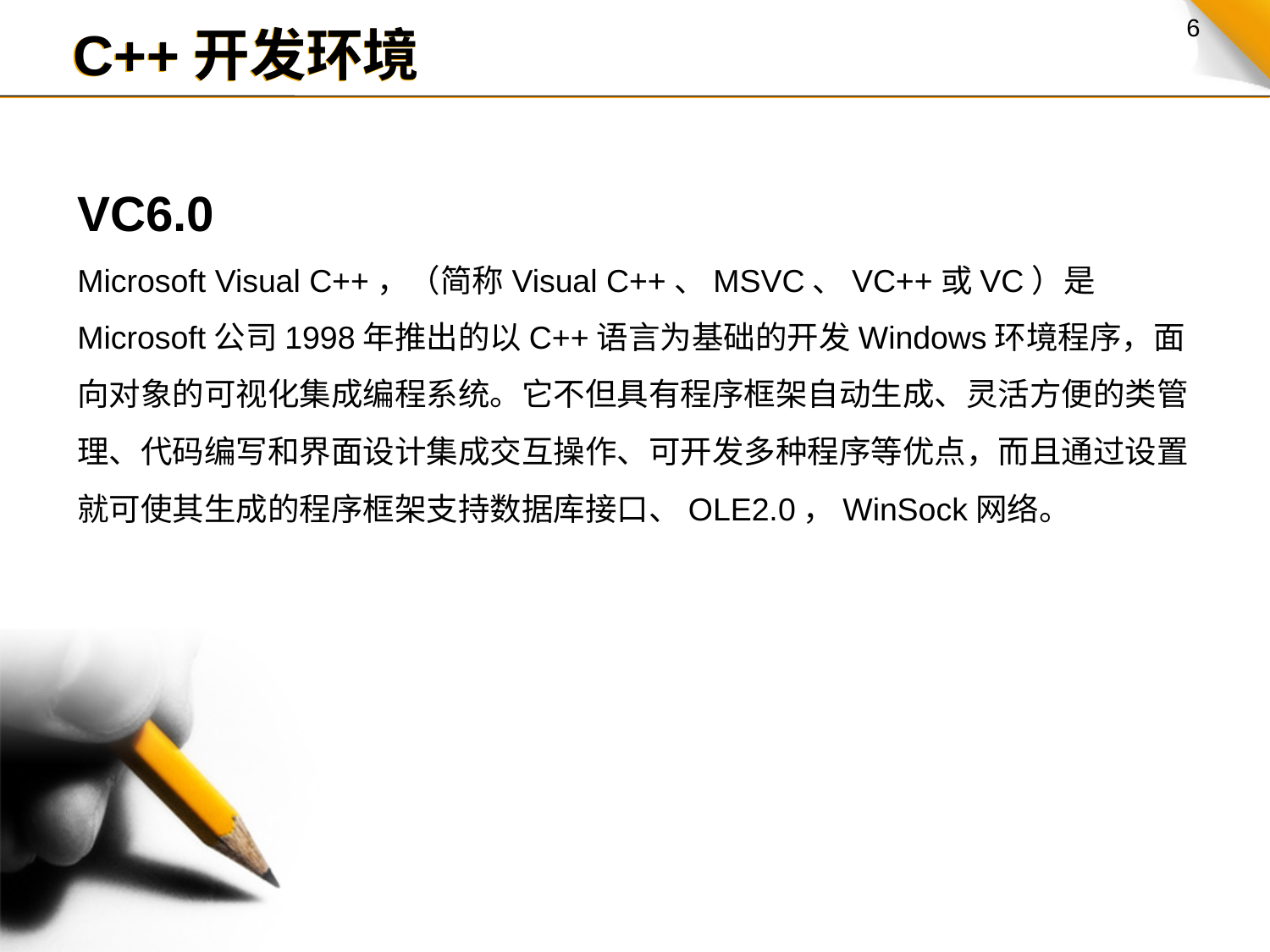

C++开发环境
VC6.0
Microsoft Visual C++，（简称Visual C++、MSVC、VC++或VC）是Microsoft公司1998年推出的以C++语言为基础的开发Windows环境程序，面向对象的可视化集成编程系统。它不但具有程序框架自动生成、灵活方便的类管理、代码编写和界面设计集成交互操作、可开发多种程序等优点，而且通过设置就可使其生成的程序框架支持数据库接口、OLE2.0，WinSock网络。